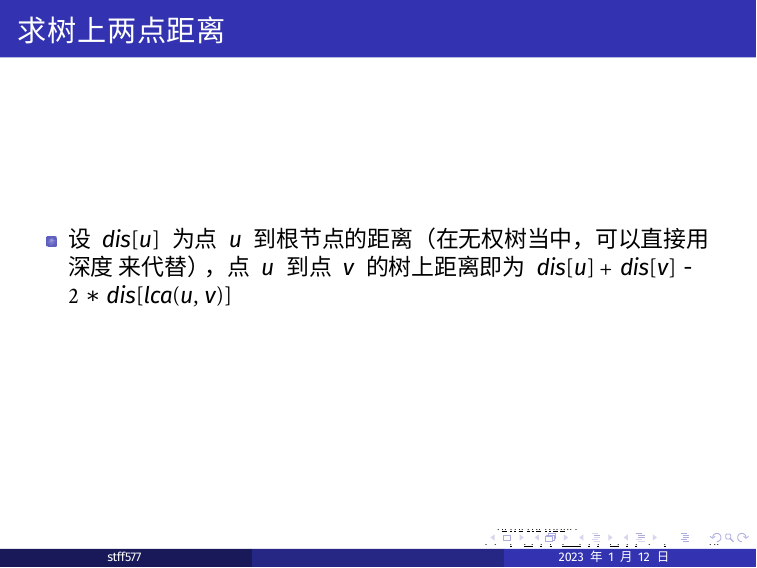

求树上两点距离
设 dis[u] 为点 u 到根节点的距离（在无权树当中，可以直接用深度 来代替），点 u 到点 v 的树上距离即为 dis[u] + dis[v] -
2 ∗ dis[lca(u, v)]

. . . . . . .  . . . .  . . . . . . . . .
.     .        .       .    .    .    .     .    .    .    .      .    .    .    .      .        .	.  . .
2023 年 1 月 12 日	9 / 11
stff577